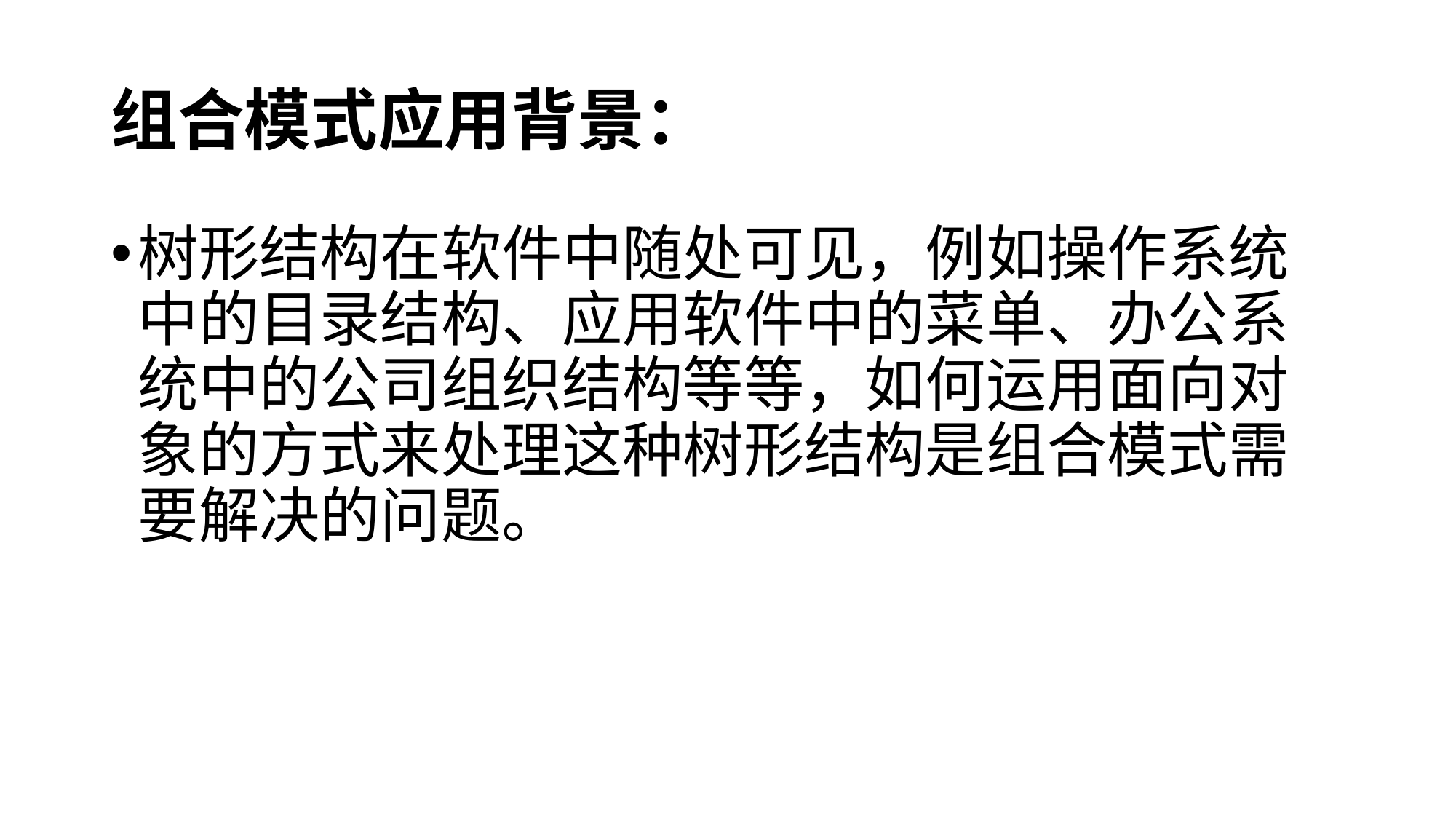

# 组合模式应用背景：
树形结构在软件中随处可见，例如操作系统中的目录结构、应用软件中的菜单、办公系统中的公司组织结构等等，如何运用面向对象的方式来处理这种树形结构是组合模式需要解决的问题。